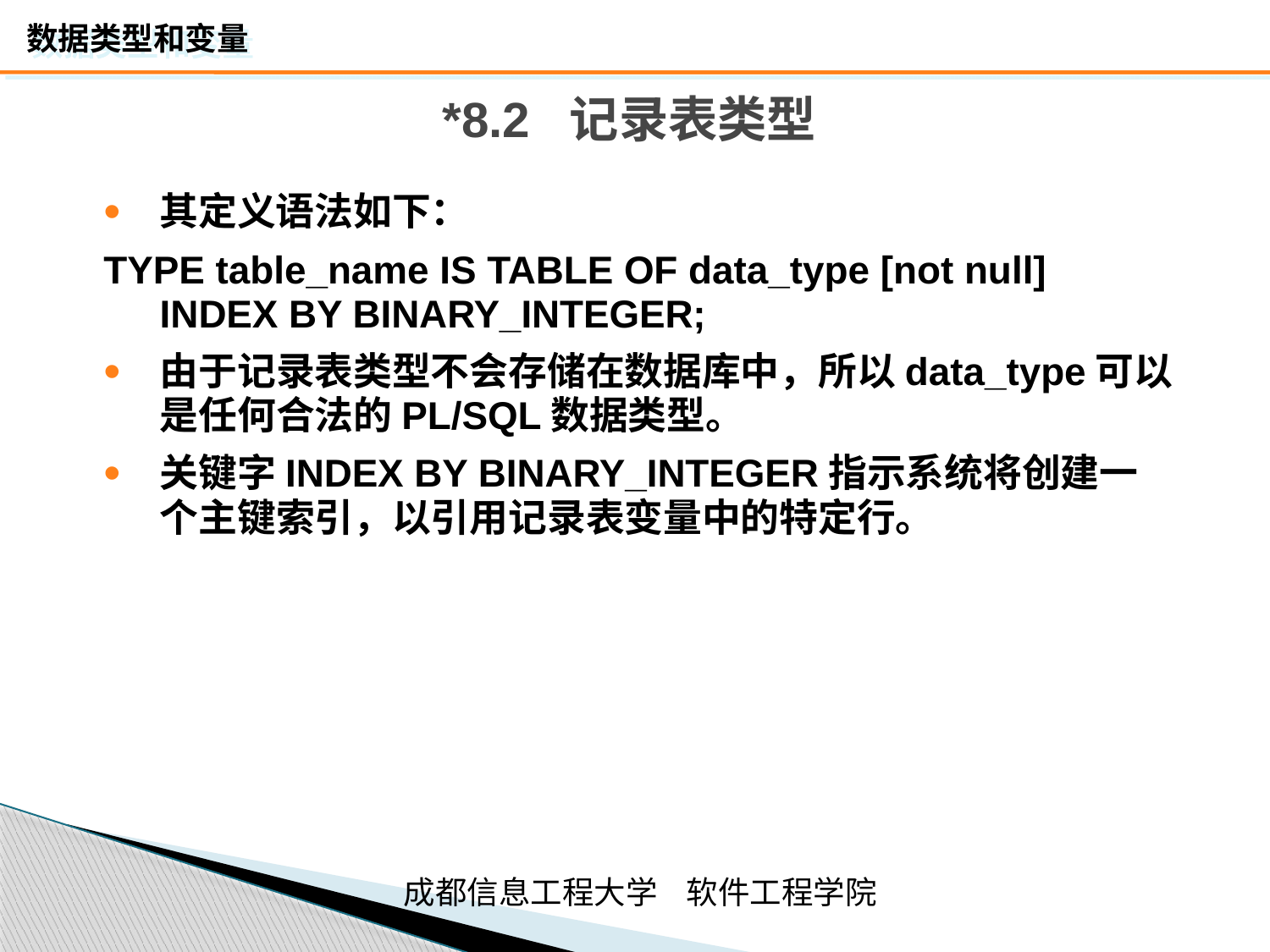

# *8.2  记录表类型
其定义语法如下：
TYPE table_name IS TABLE OF data_type [not null] INDEX BY BINARY_INTEGER;
由于记录表类型不会存储在数据库中，所以data_type可以是任何合法的PL/SQL数据类型。
关键字INDEX BY BINARY_INTEGER指示系统将创建一个主键索引，以引用记录表变量中的特定行。